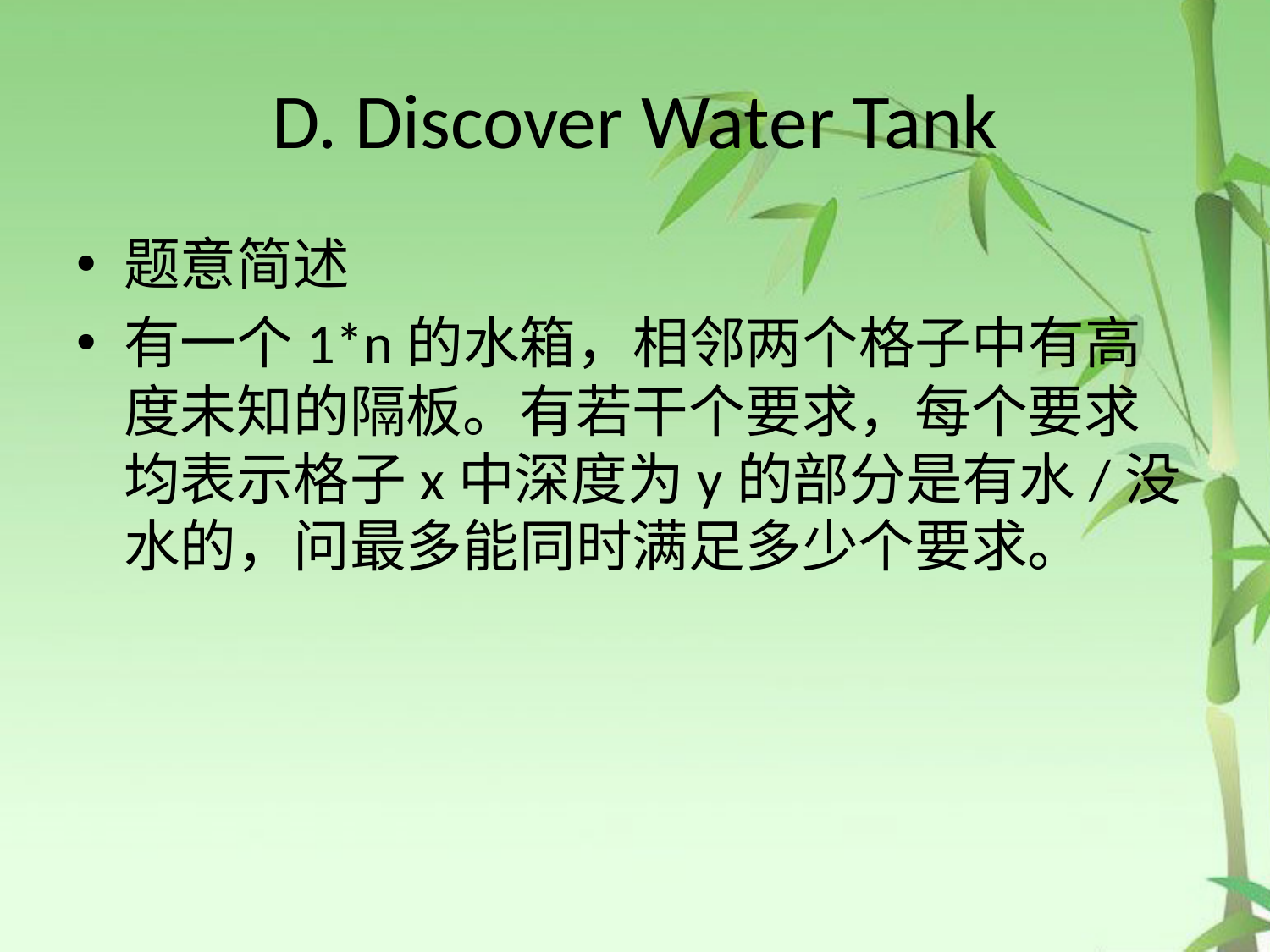

# D. Discover Water Tank
题意简述
有一个1*n的水箱，相邻两个格子中有高度未知的隔板。有若干个要求，每个要求均表示格子x中深度为y的部分是有水/没水的，问最多能同时满足多少个要求。